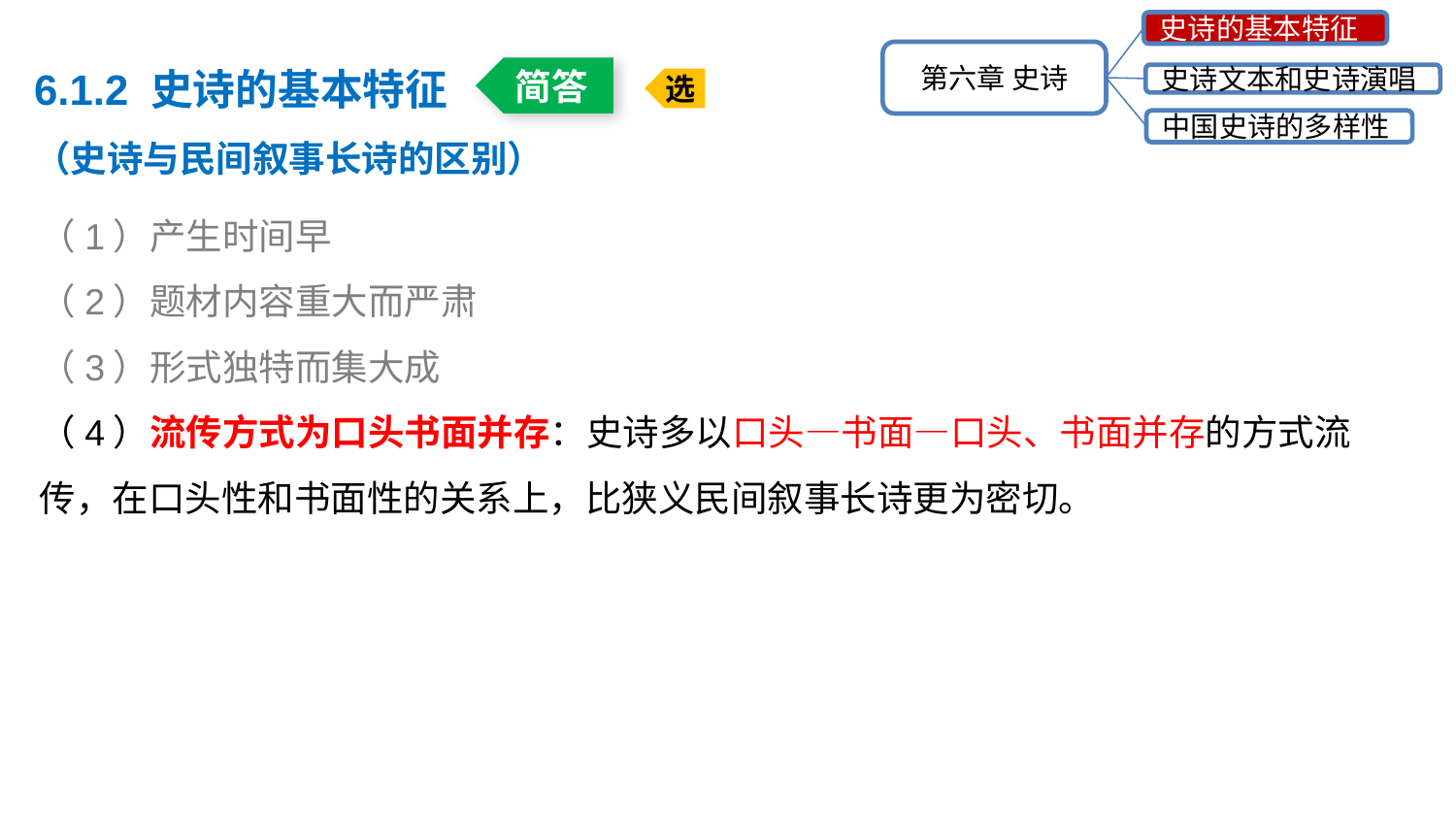

史诗的基本特征
第六章 史诗
史诗文本和史诗演唱
中国史诗的多样性
6.1.2 史诗的基本特征
（史诗与民间叙事长诗的区别）

简答
选
（1）产生时间早
（2）题材内容重大而严肃
（3）形式独特而集大成
（4）流传方式为口头书面并存：史诗多以口头—书面—口头、书面并存的方式流传，在口头性和书面性的关系上，比狭义民间叙事长诗更为密切。